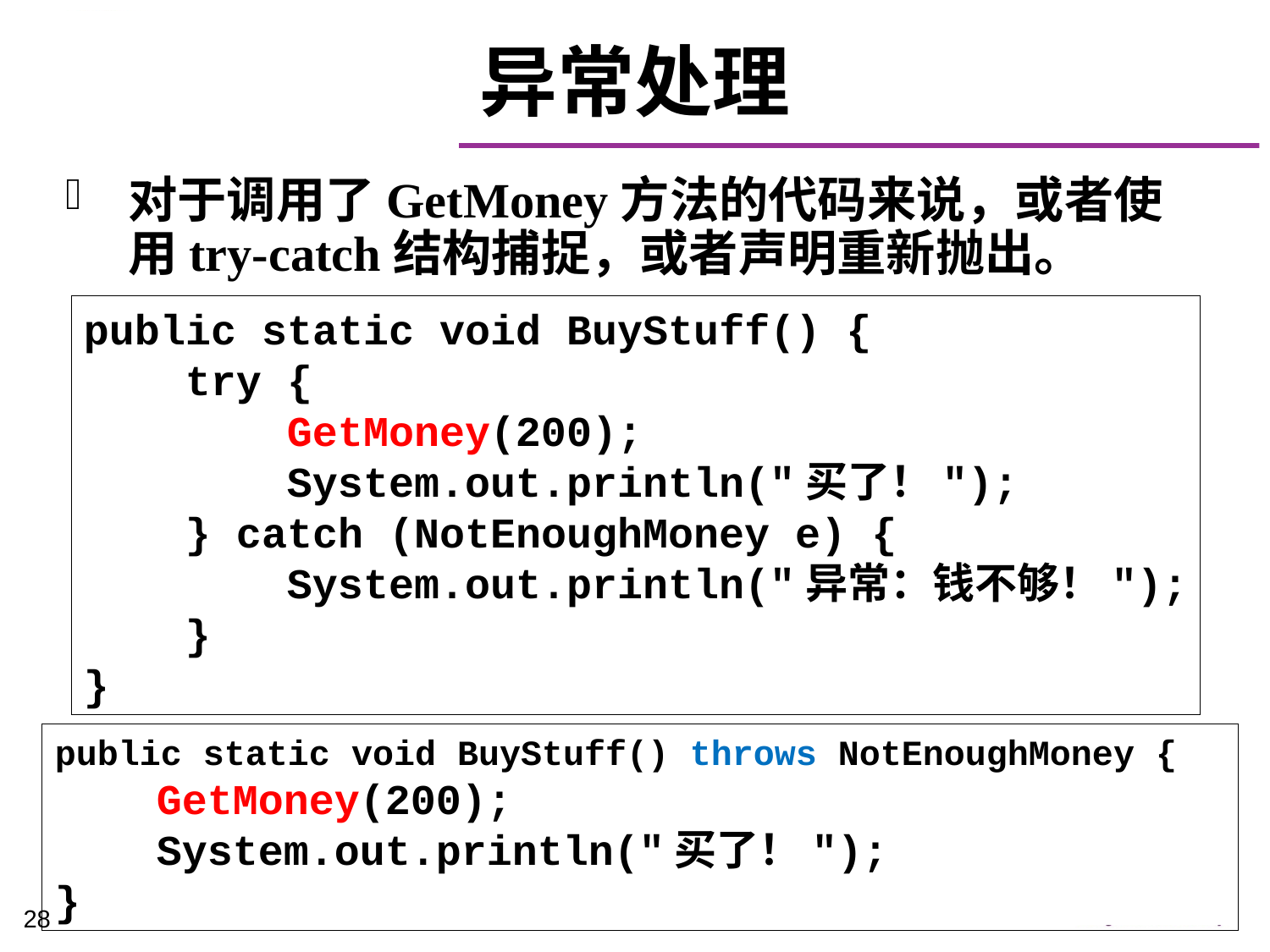

# 异常处理
对于调用了GetMoney方法的代码来说，或者使用try-catch结构捕捉，或者声明重新抛出。
public static void BuyStuff() {
    try {
        GetMoney(200);
        System.out.println("买了！");
    } catch (NotEnoughMoney e) {
        System.out.println("异常：钱不够！");
    }
}
public static void BuyStuff() throws NotEnoughMoney {
    GetMoney(200);
    System.out.println("买了！");
}
28